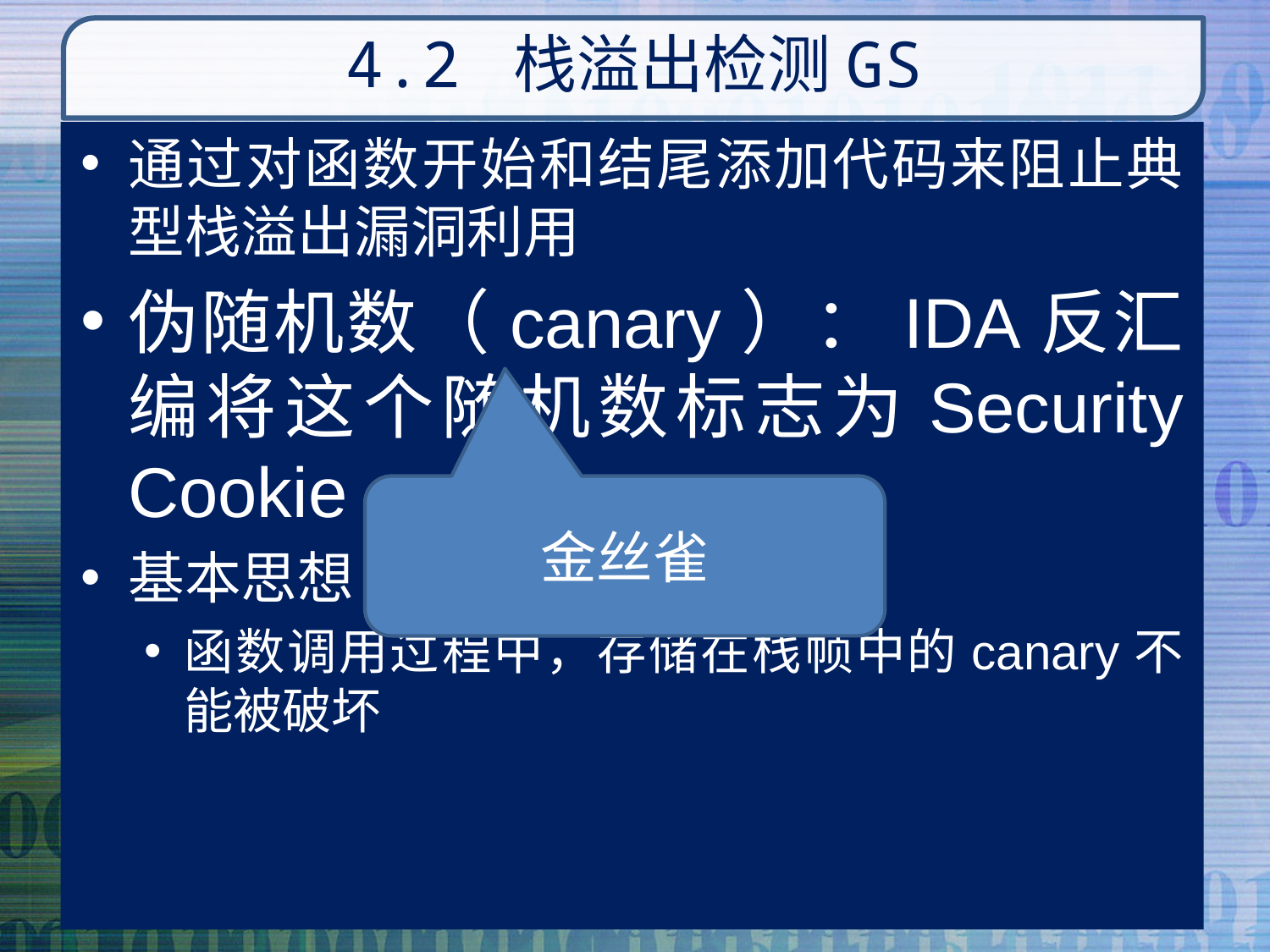

# 4.2 栈溢出检测GS
通过对函数开始和结尾添加代码来阻止典型栈溢出漏洞利用
伪随机数（canary）：IDA反汇编将这个随机数标志为Security Cookie
基本思想
函数调用过程中，存储在栈帧中的canary不能被破坏
金丝雀